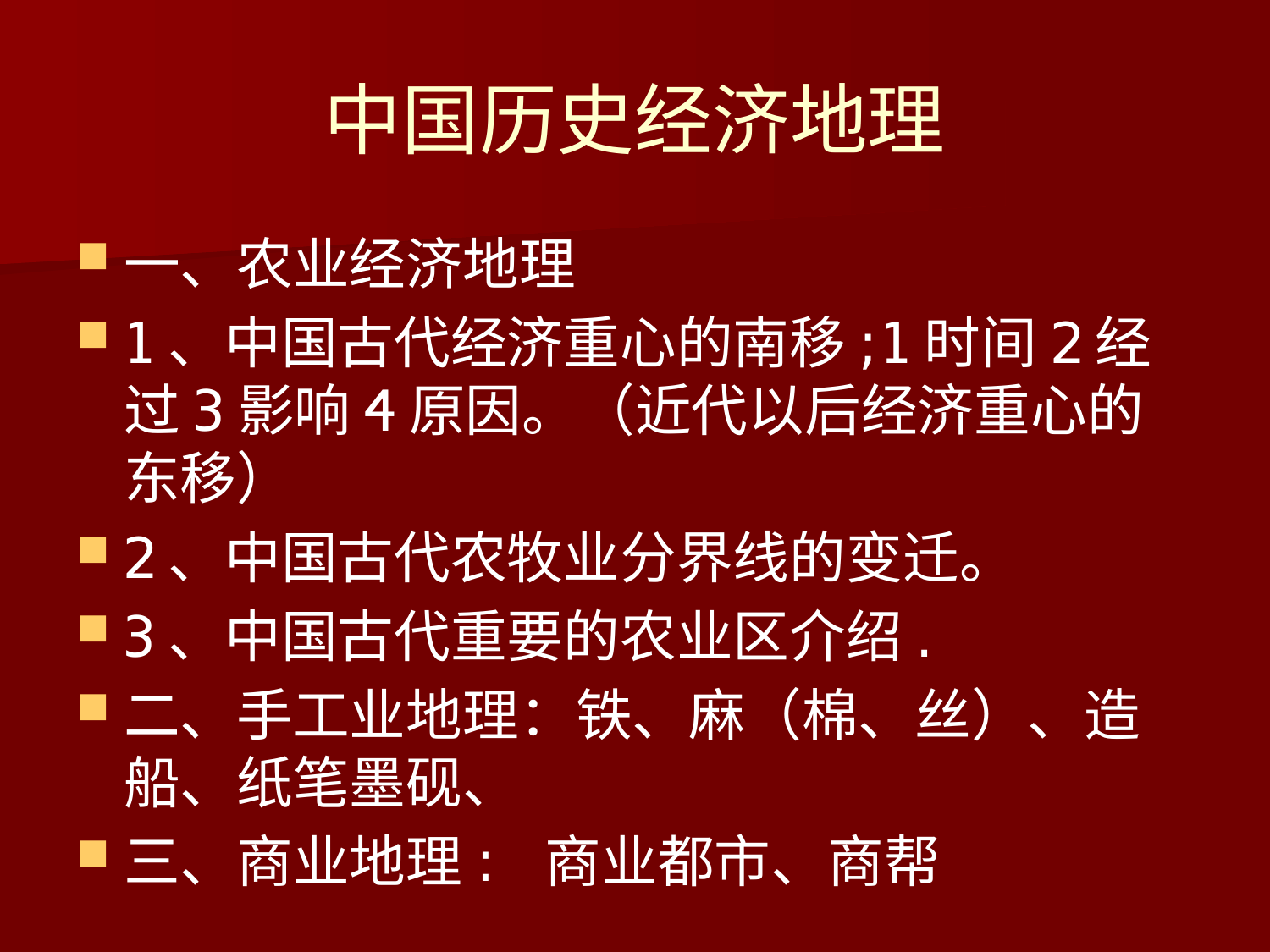

# 中国历史经济地理
一、农业经济地理
1、中国古代经济重心的南移;1时间2经过3影响4原因。（近代以后经济重心的东移）
2、中国古代农牧业分界线的变迁。
3、中国古代重要的农业区介绍.
二、手工业地理：铁、麻（棉、丝）、造船、纸笔墨砚、
三、商业地理:  商业都市、商帮